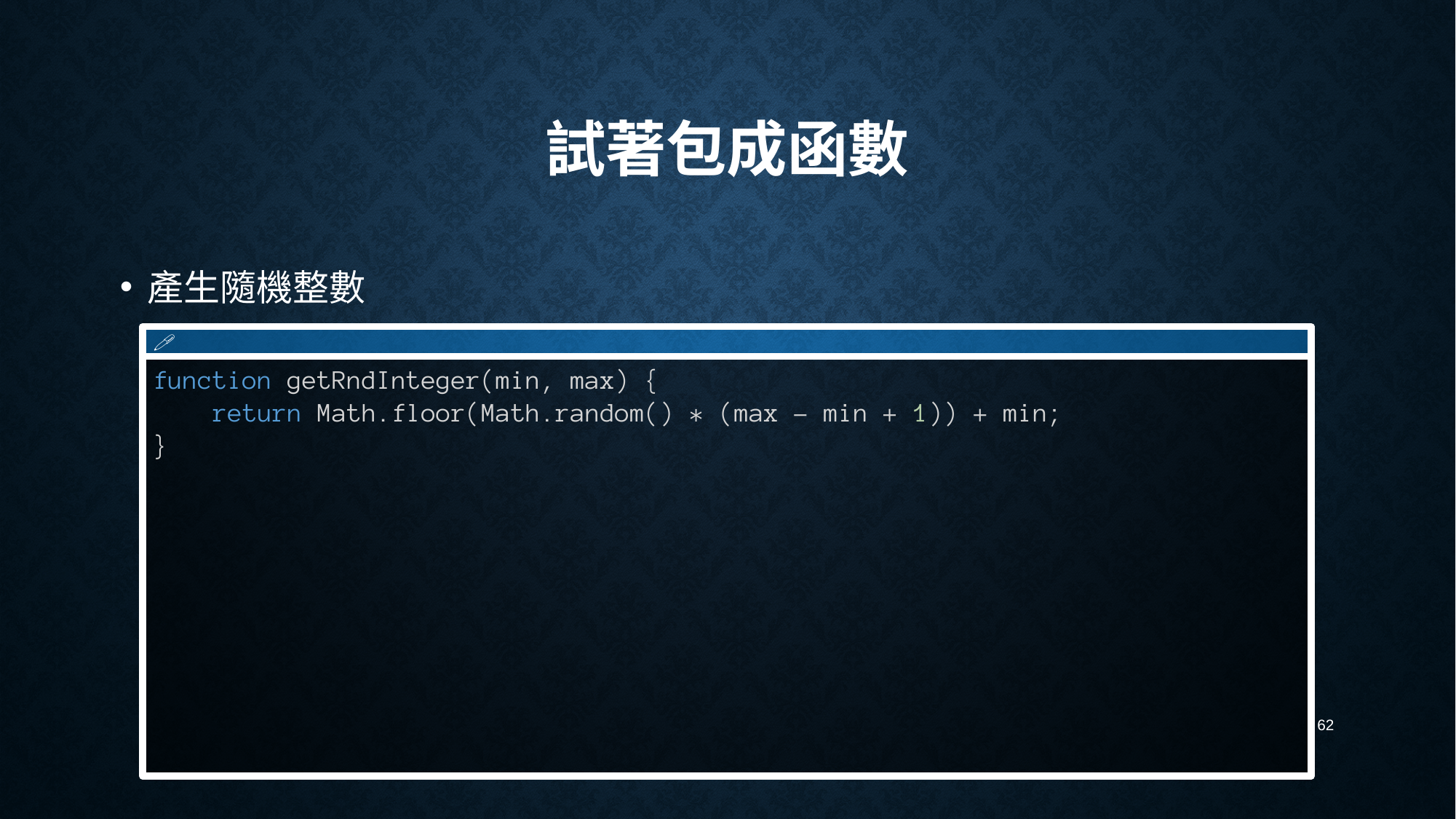

# 試著包成函數
產生隨機整數
🖊
function getRndInteger(min, max) {
    return Math.floor(Math.random() * (max - min + 1)) + min;
}
62